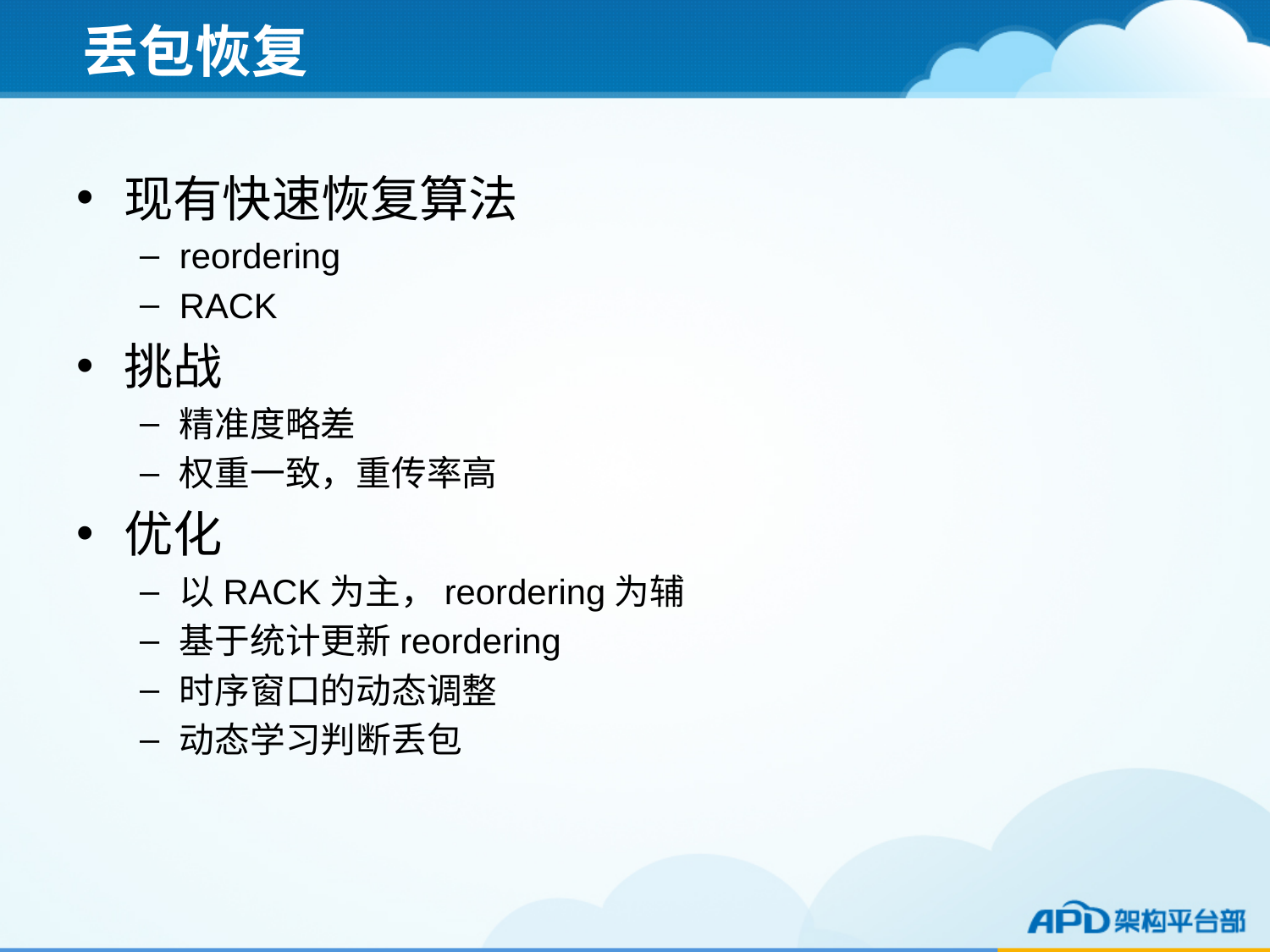

# 丢包恢复
现有快速恢复算法
reordering
RACK
挑战
精准度略差
权重一致，重传率高
优化
以RACK为主，reordering为辅
基于统计更新reordering
时序窗口的动态调整
动态学习判断丢包